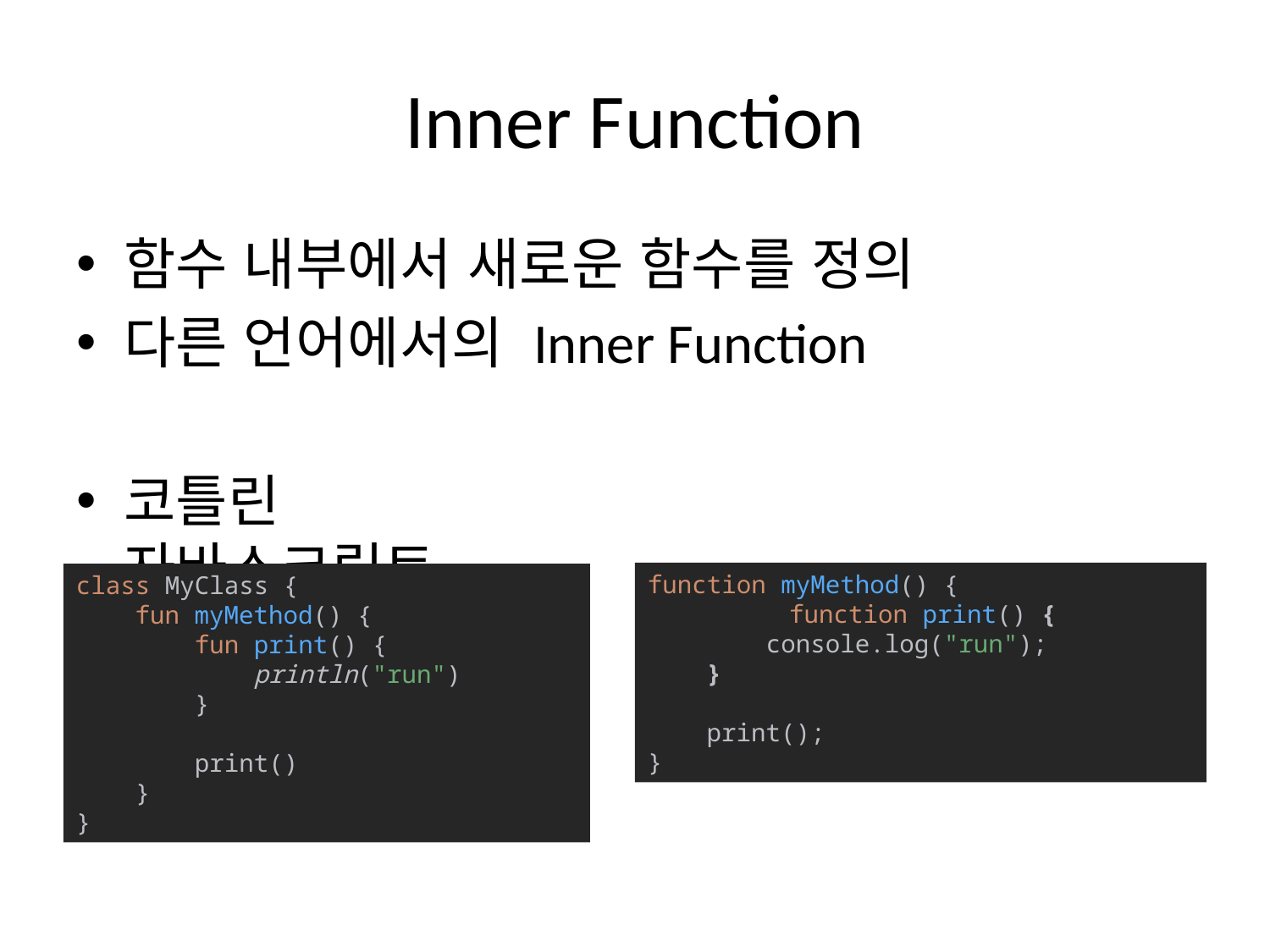

# Inner Function
함수 내부에서 새로운 함수를 정의
다른 언어에서의 Inner Function

코틀린						자바스크립트
function myMethod() {
 	 function print() {
        console.log("run");
    }
    print();
}
class MyClass {
    fun myMethod() {
        fun print() {
            println("run")
        }
        print()
    }
}